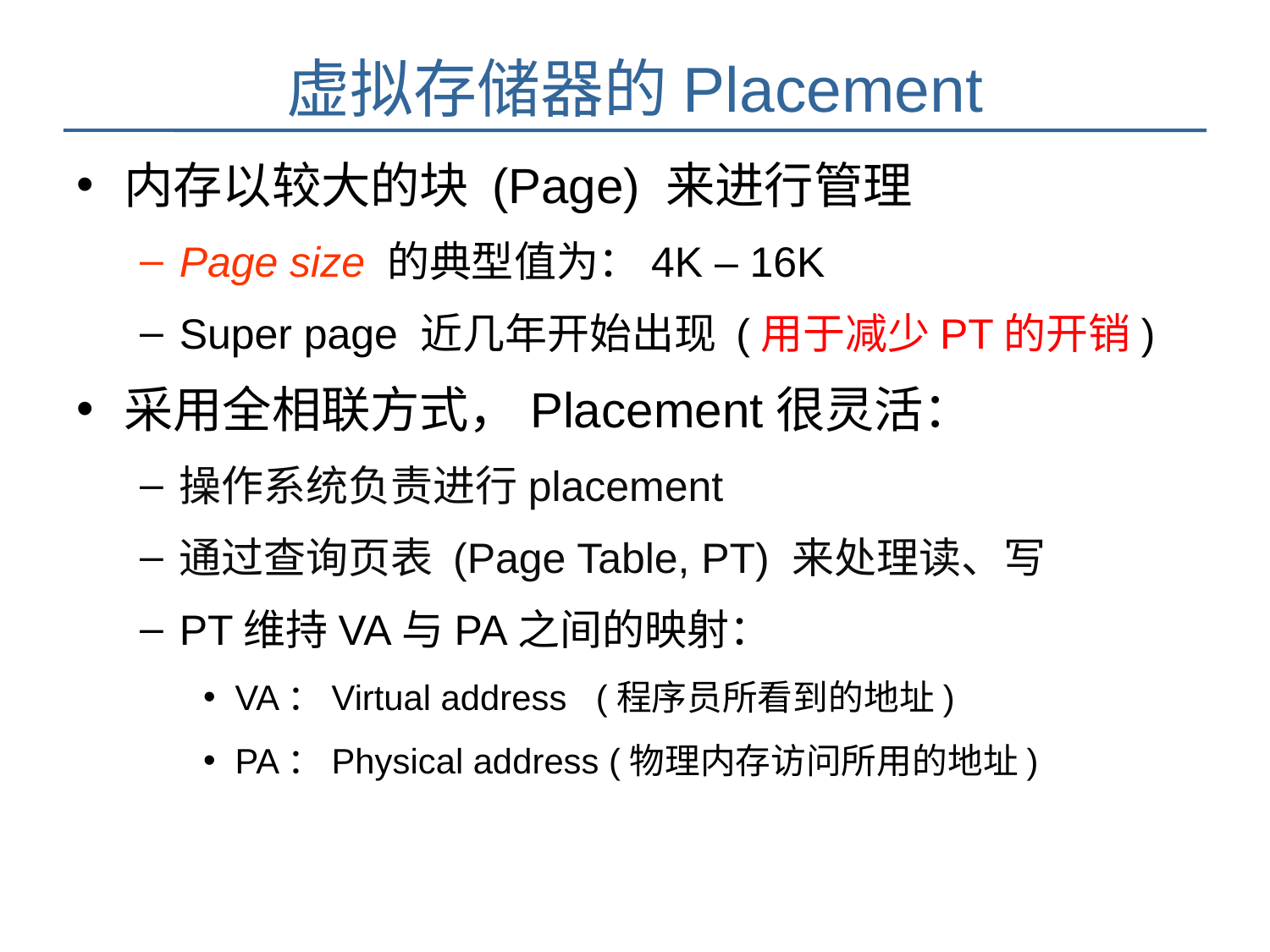

# 虚拟存储器的Placement
内存以较大的块 (Page) 来进行管理
Page size 的典型值为：4K – 16K
Super page 近几年开始出现 (用于减少PT的开销)
采用全相联方式，Placement很灵活：
操作系统负责进行placement
通过查询页表 (Page Table, PT) 来处理读、写
PT维持VA与PA之间的映射：
VA：Virtual address   (程序员所看到的地址)
PA：Physical address (物理内存访问所用的地址)